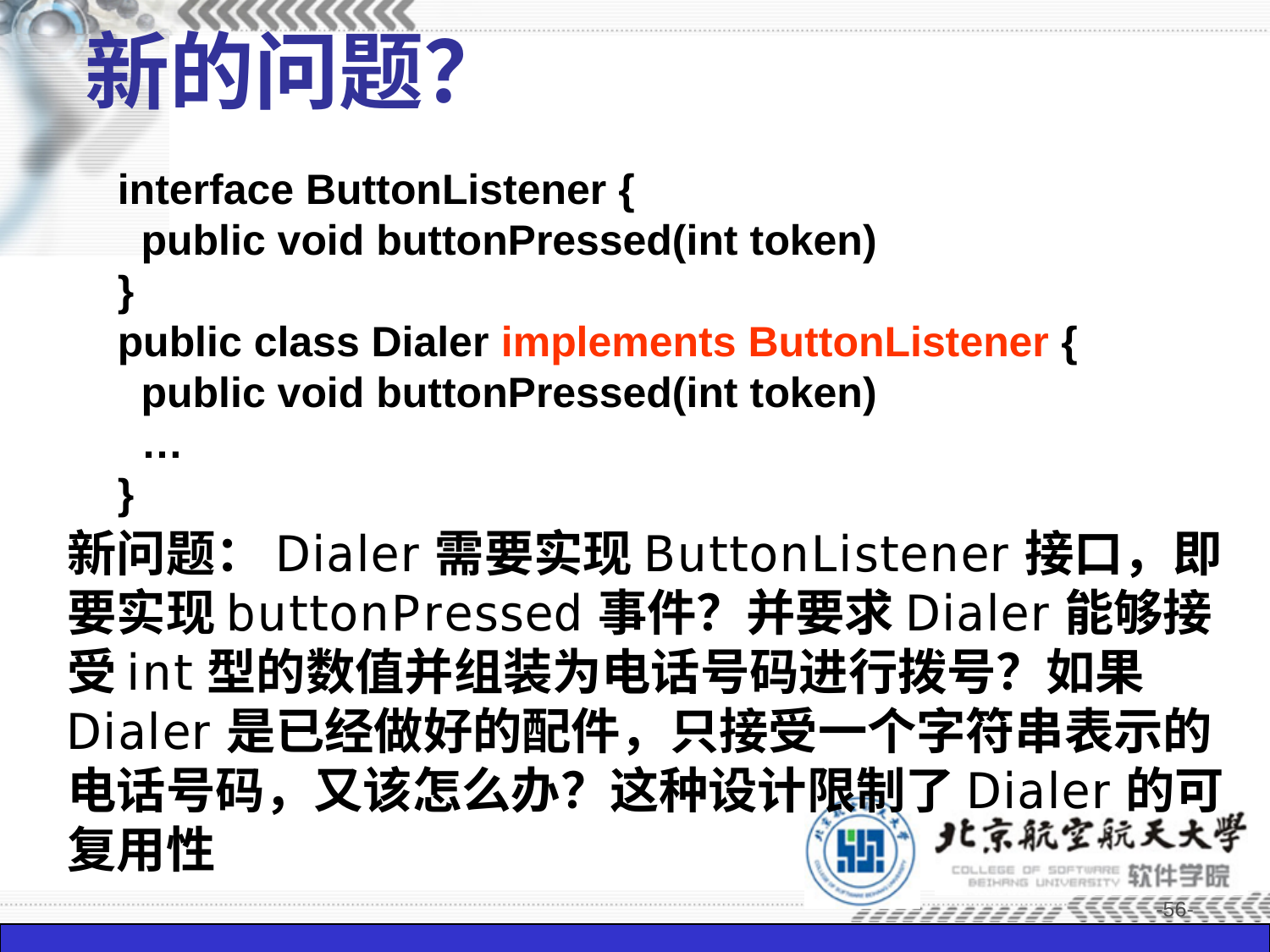

# 新的问题？
interface ButtonListener {
  public void buttonPressed(int token)
}
public class Dialer implements ButtonListener {
  public void buttonPressed(int token)
  …
}
新问题：Dialer需要实现ButtonListener接口，即要实现buttonPressed事件？并要求Dialer能够接受int型的数值并组装为电话号码进行拨号？如果Dialer是已经做好的配件，只接受一个字符串表示的电话号码，又该怎么办？这种设计限制了Dialer的可复用性
-56-